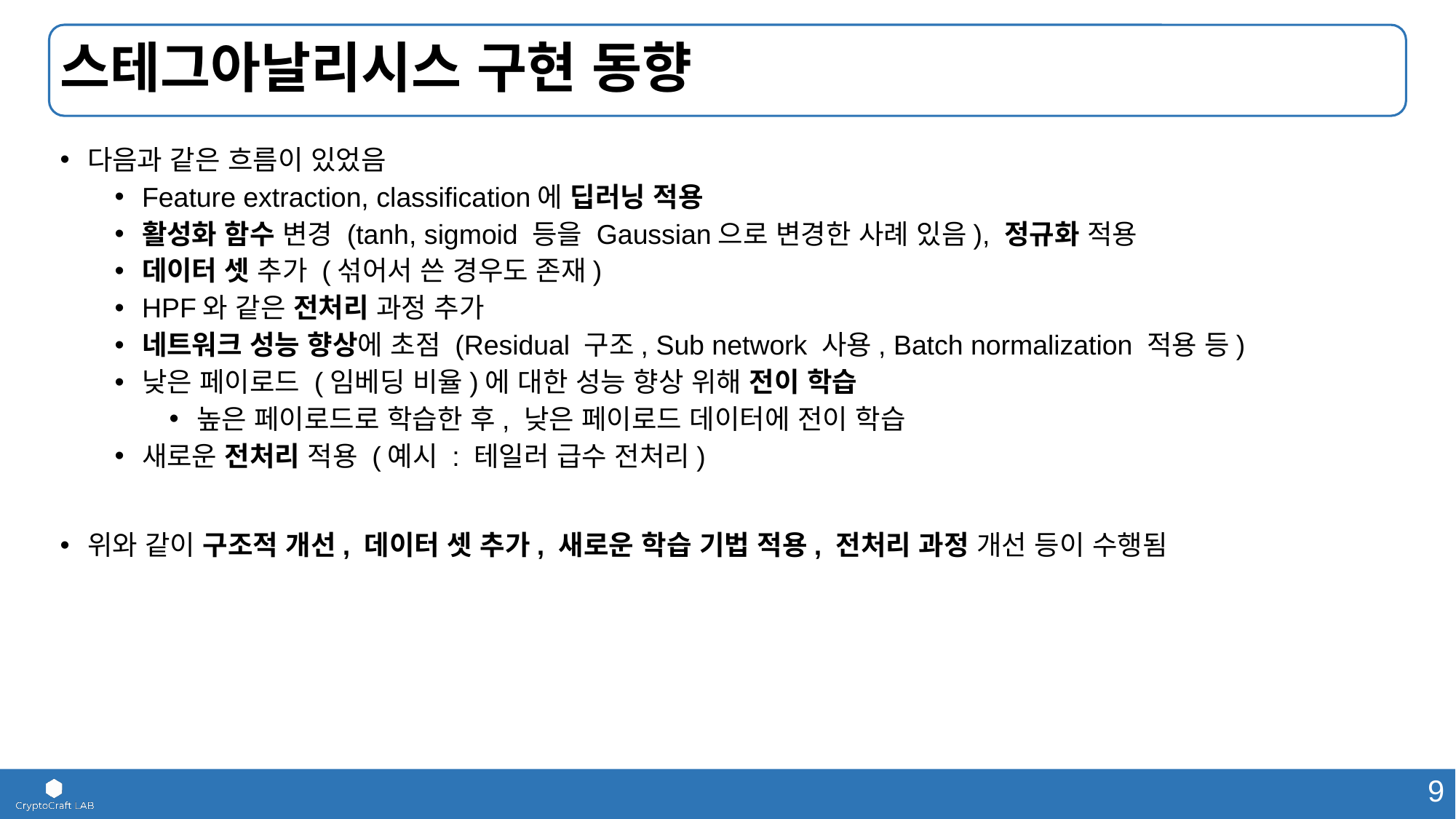

# 스테그아날리시스 구현 동향
다음과 같은 흐름이 있었음
Feature extraction, classification에 딥러닝 적용
활성화 함수 변경 (tanh, sigmoid 등을 Gaussian으로 변경한 사례 있음), 정규화 적용
데이터 셋 추가 (섞어서 쓴 경우도 존재)
HPF와 같은 전처리 과정 추가
네트워크 성능 향상에 초점 (Residual 구조, Sub network 사용, Batch normalization 적용 등)
낮은 페이로드 (임베딩 비율)에 대한 성능 향상 위해 전이 학습
높은 페이로드로 학습한 후, 낮은 페이로드 데이터에 전이 학습
새로운 전처리 적용 (예시 : 테일러 급수 전처리)

위와 같이 구조적 개선, 데이터 셋 추가, 새로운 학습 기법 적용, 전처리 과정 개선 등이 수행됨